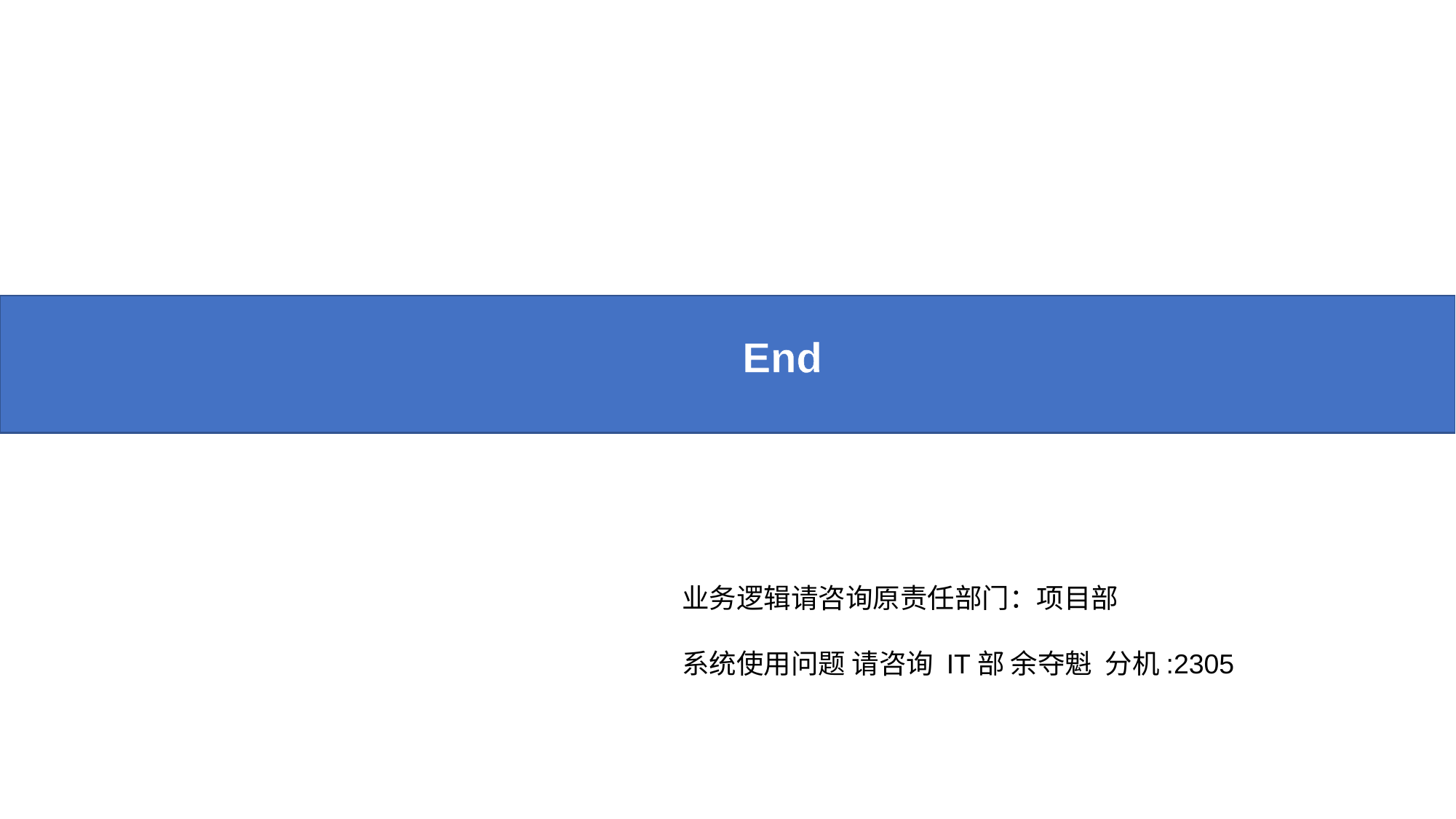

End

业务逻辑请咨询原责任部门：项目部

系统使用问题 请咨询 IT部 余夺魁  分机:2305